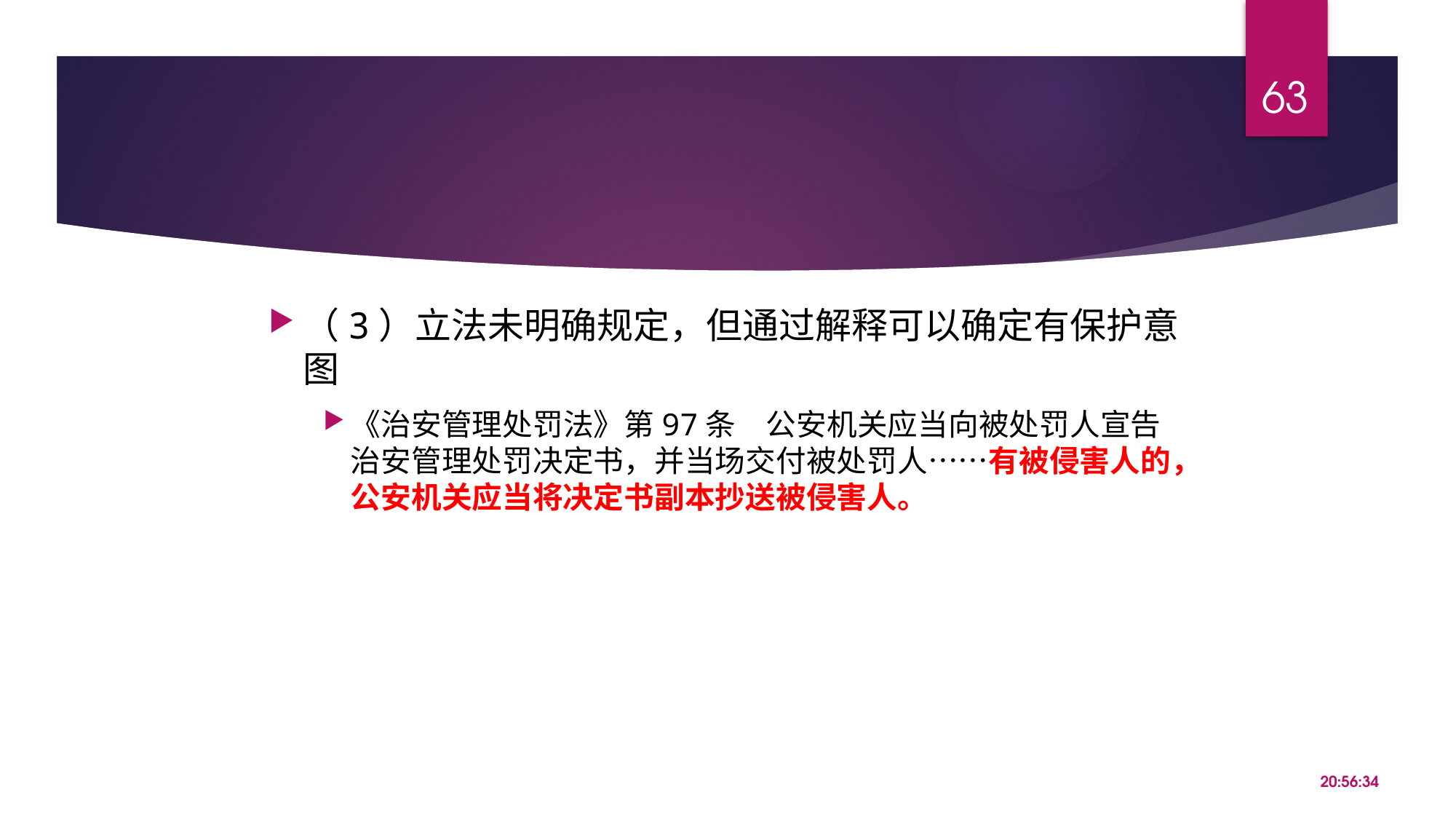

63
#
（3）立法未明确规定，但通过解释可以确定有保护意图
《治安管理处罚法》第97条　公安机关应当向被处罚人宣告治安管理处罚决定书，并当场交付被处罚人……有被侵害人的，公安机关应当将决定书副本抄送被侵害人。

20:56:34